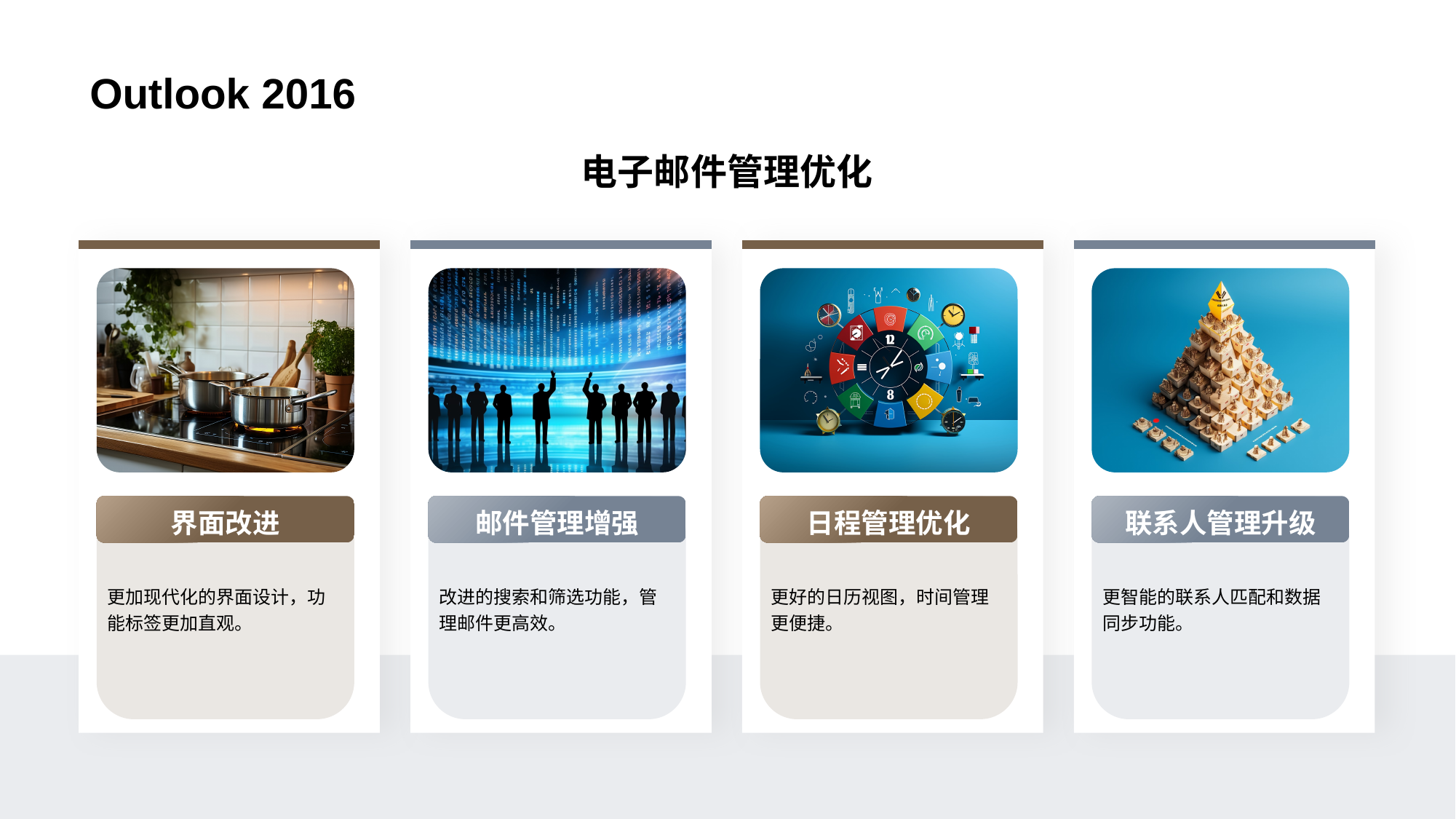

# Outlook 2016
电子邮件管理优化

界面改进
更加现代化的界面设计，功能标签更加直观。

邮件管理增强
改进的搜索和筛选功能，管理邮件更高效。

日程管理优化
更好的日历视图，时间管理更便捷。

联系人管理升级
更智能的联系人匹配和数据同步功能。